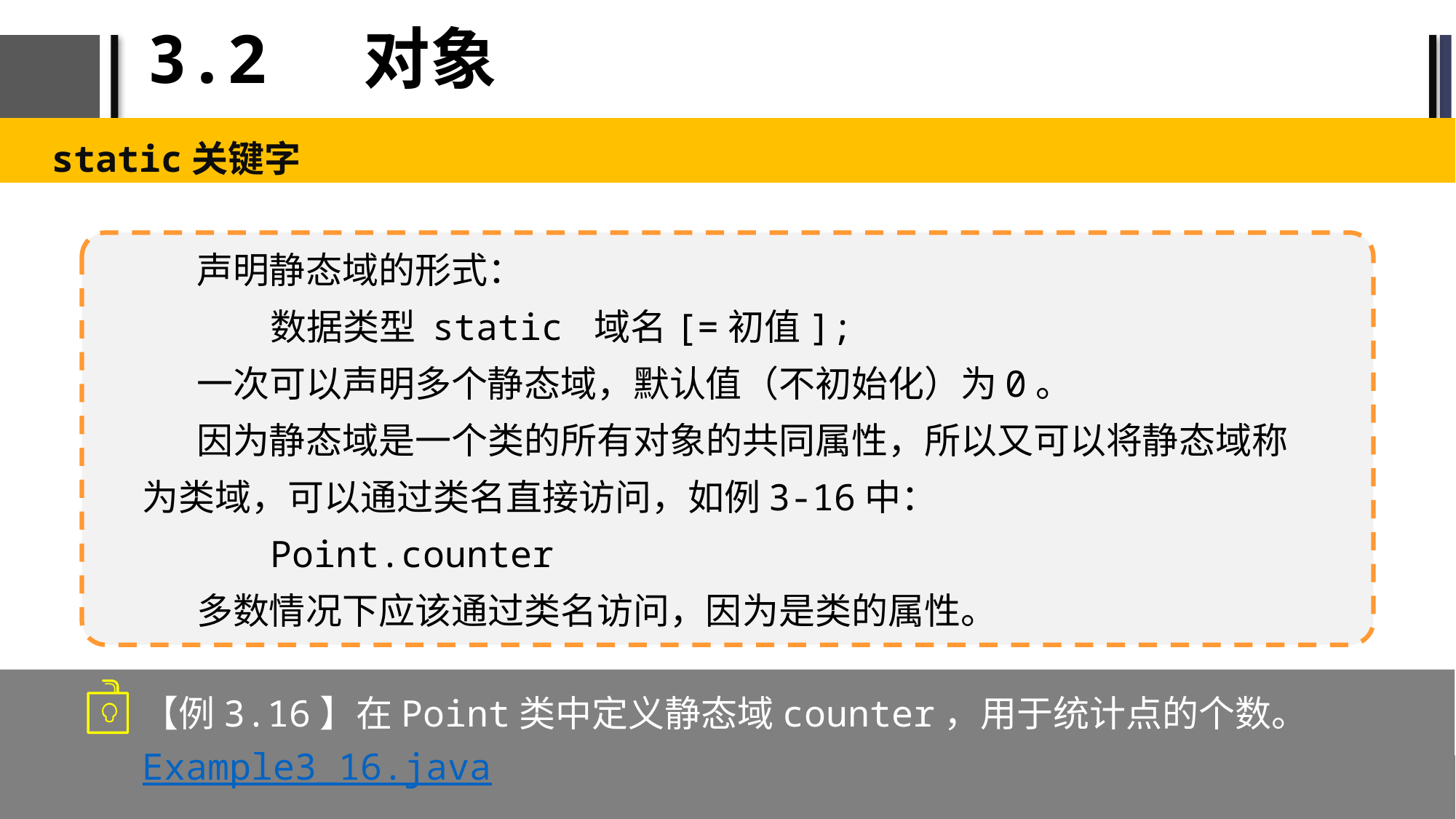

# 3.2  对象

static关键字
声明静态域的形式：
数据类型 static 域名[=初值];
一次可以声明多个静态域，默认值（不初始化）为0。
因为静态域是一个类的所有对象的共同属性，所以又可以将静态域称为类域，可以通过类名直接访问，如例3-16中：
Point.counter
多数情况下应该通过类名访问，因为是类的属性。

【例3.16】在Point类中定义静态域counter，用于统计点的个数。Example3_16.java